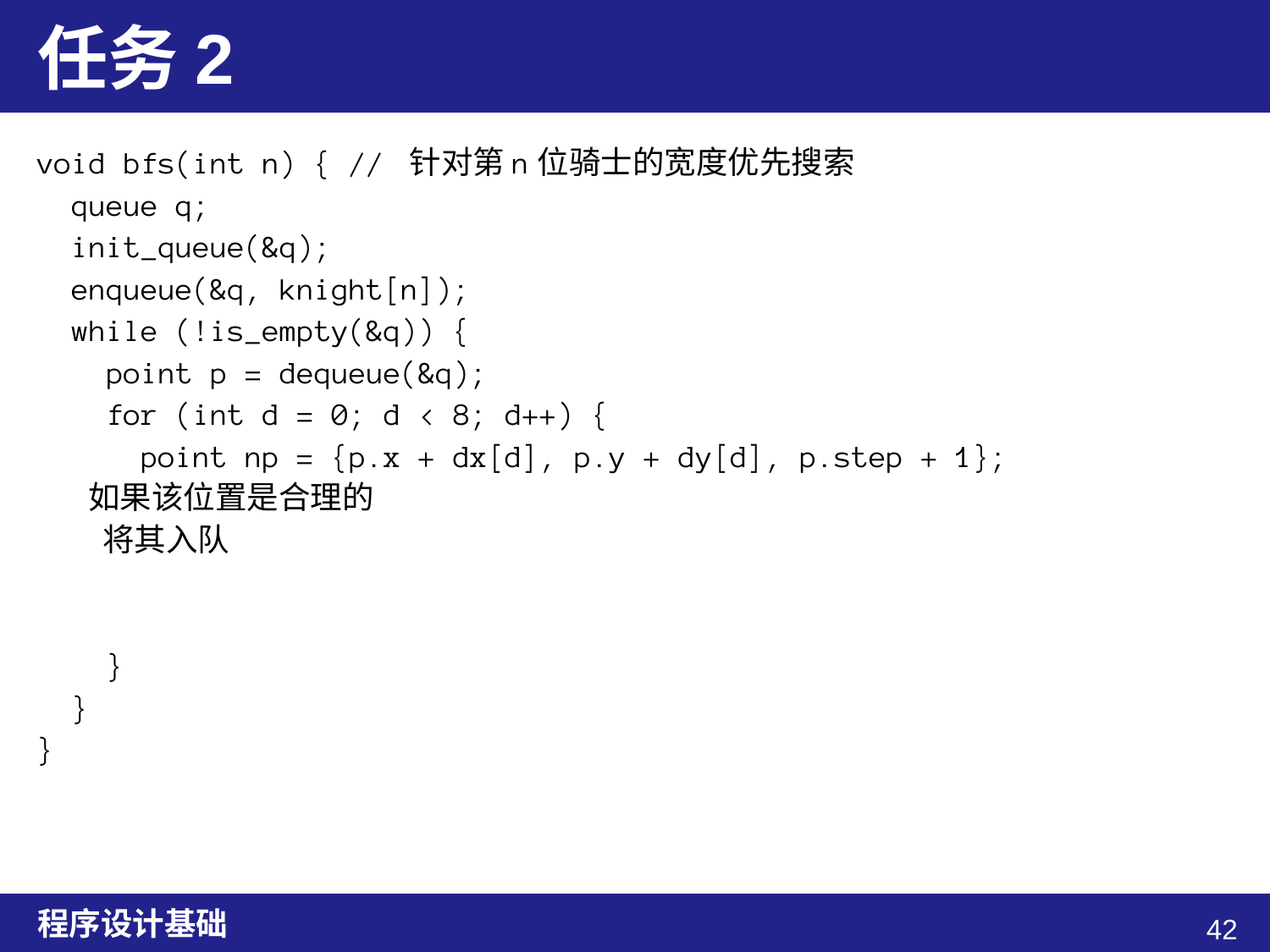

# 任务2
void bfs(int n) { // 针对第n位骑士的宽度优先搜索
  queue q;
  init_queue(&q);
  enqueue(&q, knight[n]);
  while (!is_empty(&q)) {
    point p = dequeue(&q);
    for (int d = 0; d < 8; d++) {
      point np = {p.x + dx[d], p.y + dy[d], p.step + 1};
      如果该位置是合理的
        将其入队

    }
  }
}